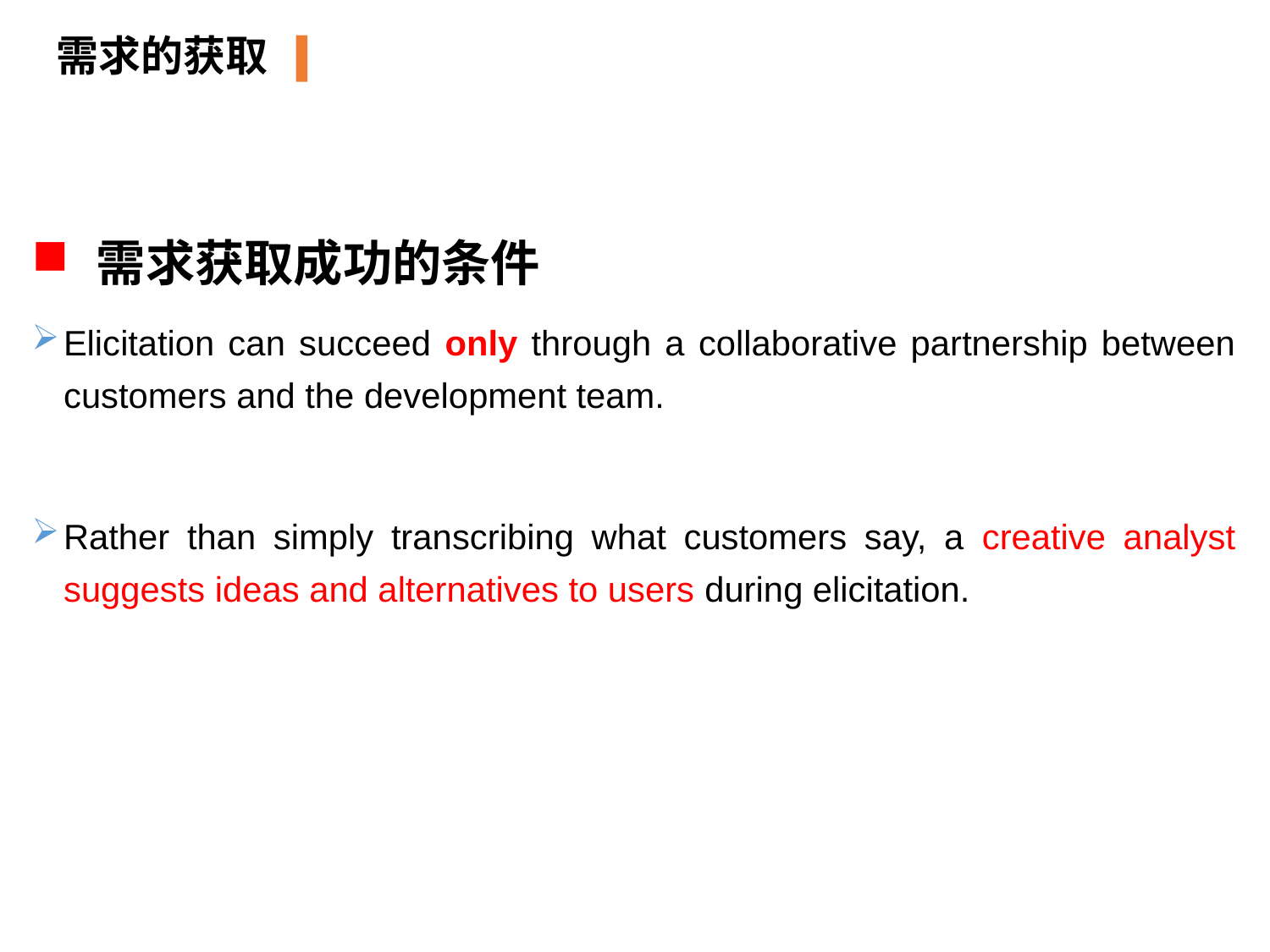

需求的获取

需求获取成功的条件
Elicitation can succeed only through a collaborative partnership between customers and the development team.

Rather than simply transcribing what customers say, a creative analyst suggests ideas and alternatives to users during elicitation.